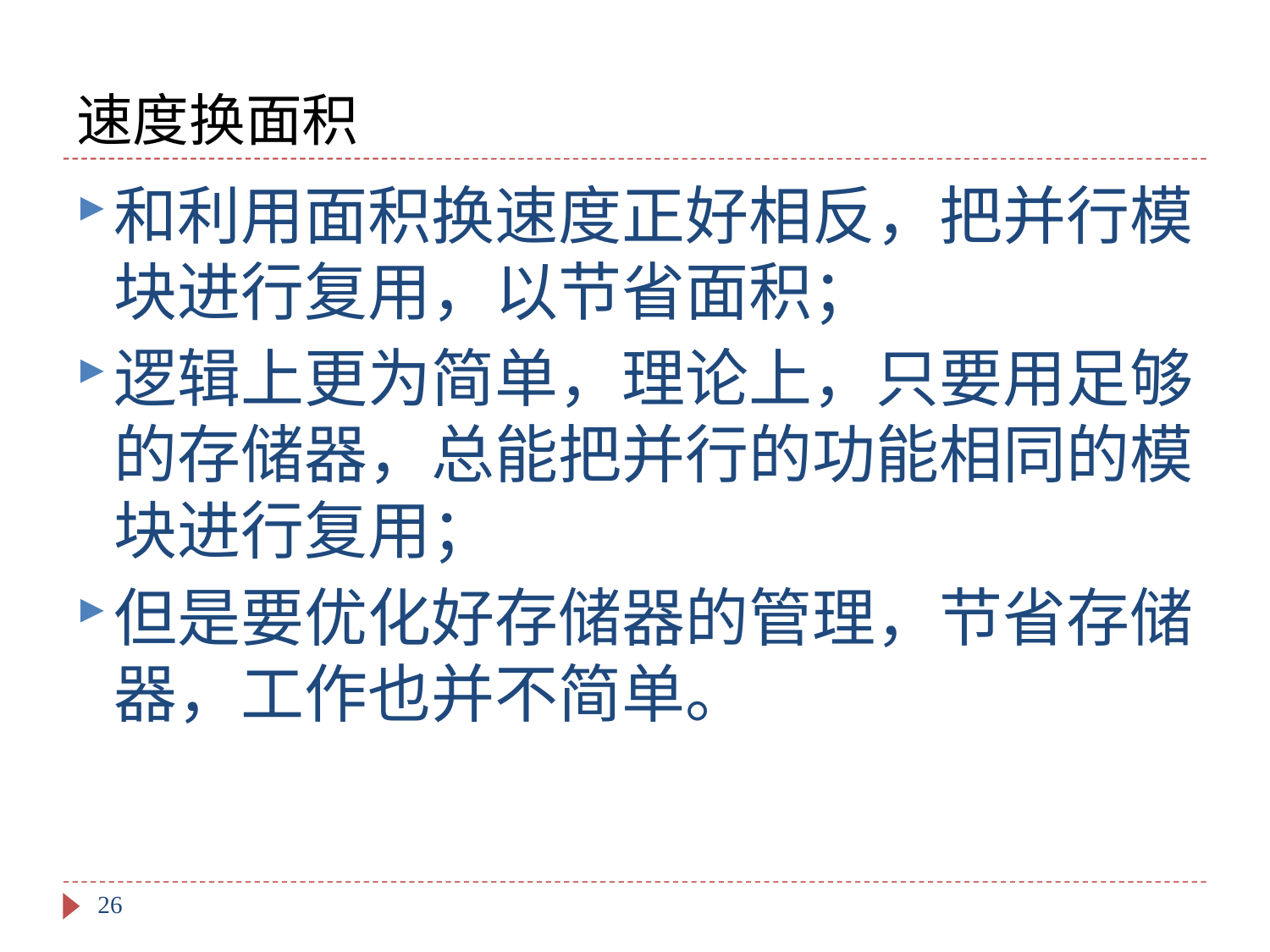

# 速度换面积
和利用面积换速度正好相反，把并行模块进行复用，以节省面积；
逻辑上更为简单，理论上，只要用足够的存储器，总能把并行的功能相同的模块进行复用；
但是要优化好存储器的管理，节省存储器，工作也并不简单。
26